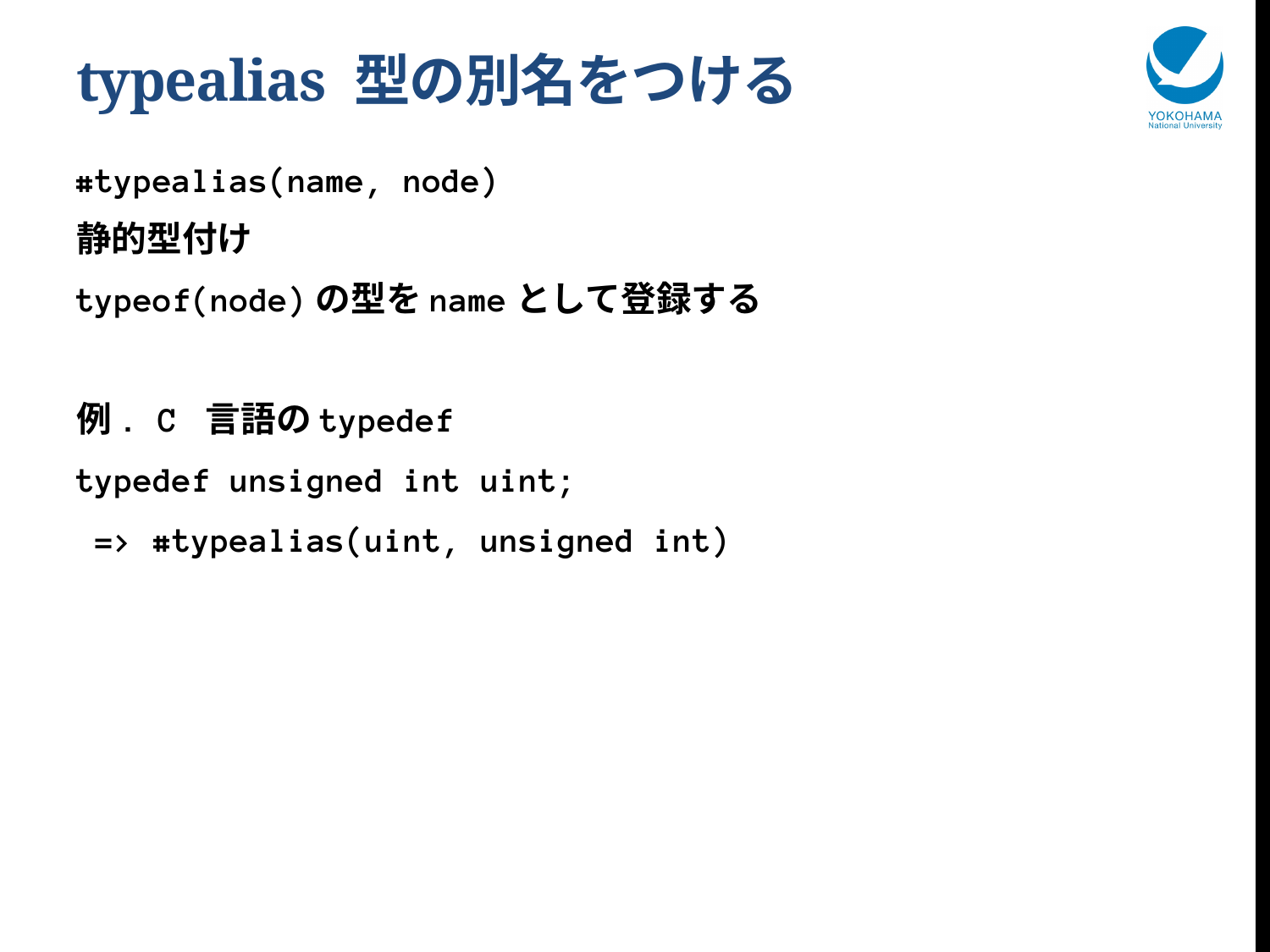

# typealias 型の別名をつける
#typealias(name, node)
静的型付け
typeof(node)の型をnameとして登録する

例. C 言語のtypedef
typedef unsigned int uint;
 => #typealias(uint, unsigned int)